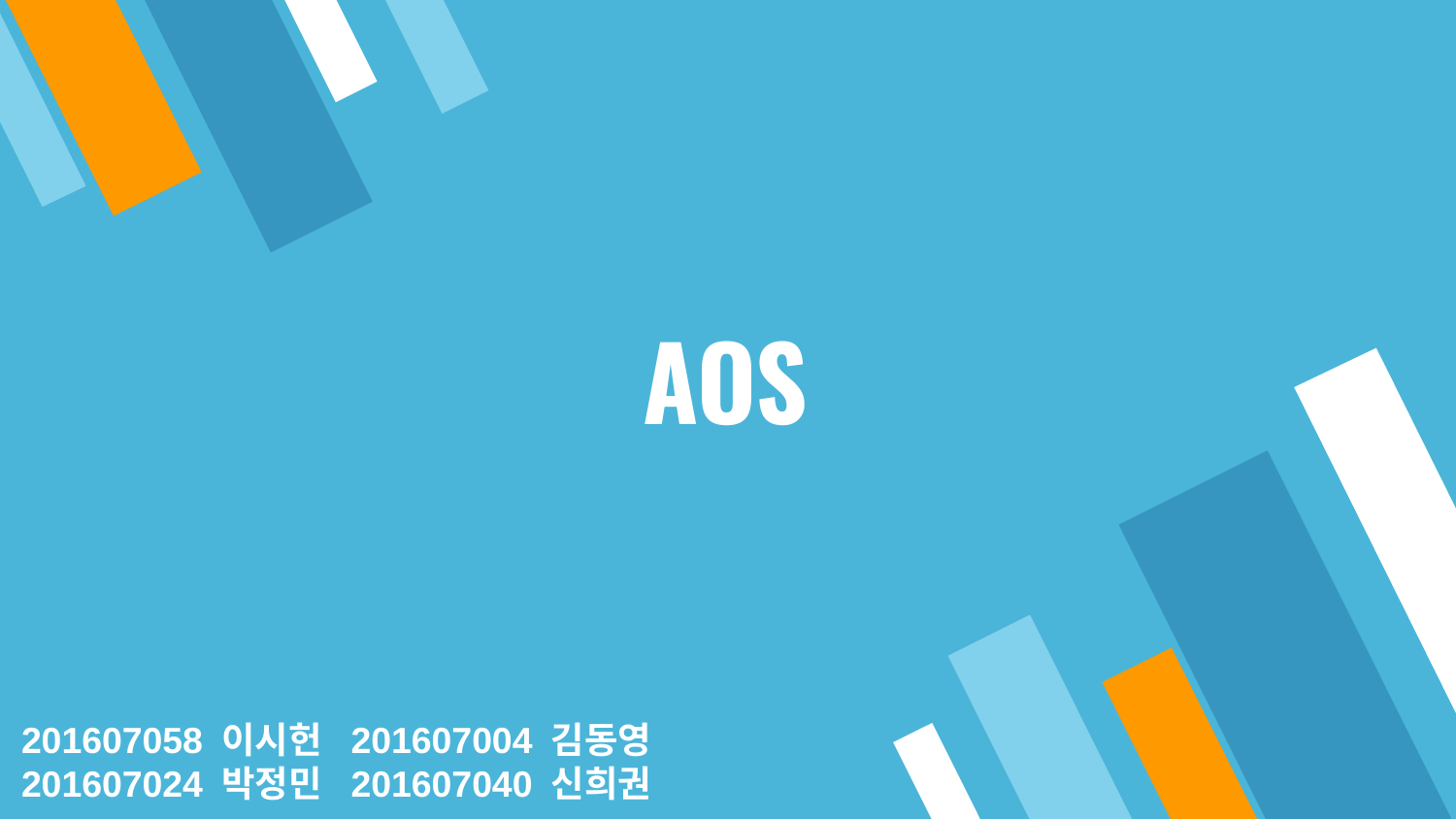

# AOS
201607058 이시헌  201607004 김동영
201607024 박정민  201607040 신희권